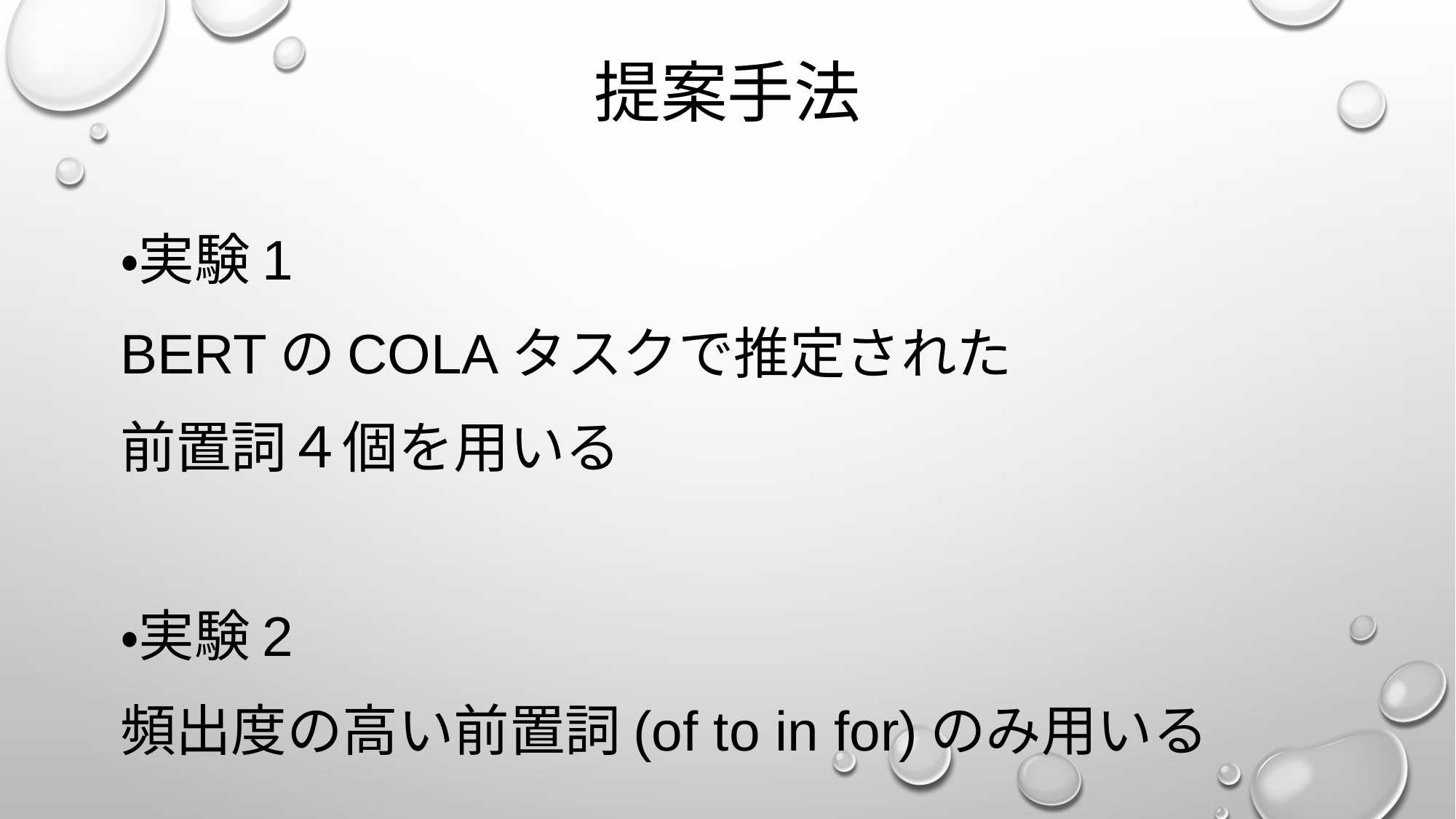

# 提案手法
・実験1
Bertのcolaタスクで推定された
前置詞４個を用いる

・実験2
頻出度の高い前置詞(of to in for)のみ用いる